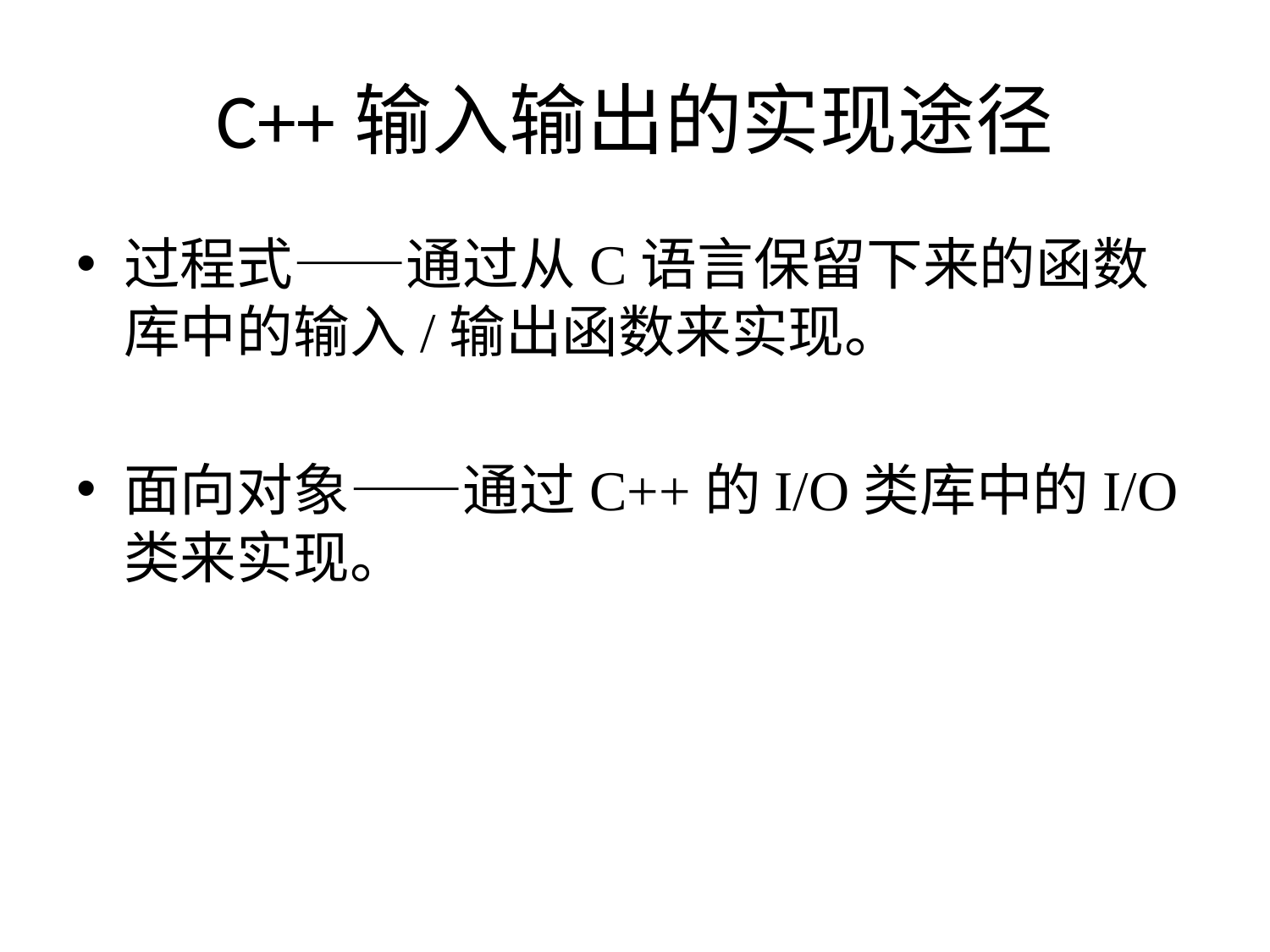

# C++输入输出的实现途径
过程式——通过从C语言保留下来的函数库中的输入/输出函数来实现。

面向对象——通过C++的I/O类库中的I/O类来实现。